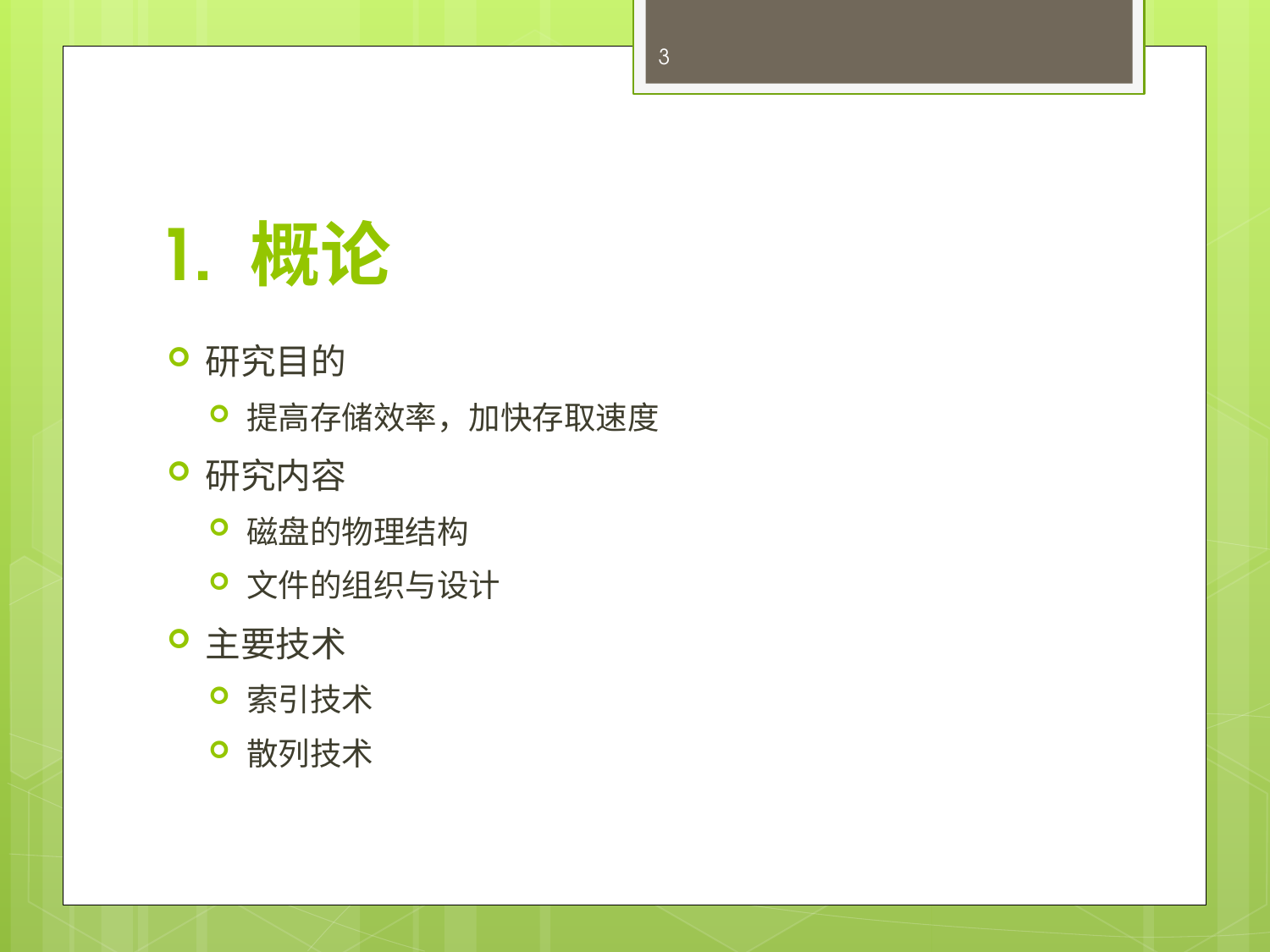

3
# 1. 概论
研究目的
提高存储效率，加快存取速度
研究内容
磁盘的物理结构
文件的组织与设计
主要技术
索引技术
散列技术